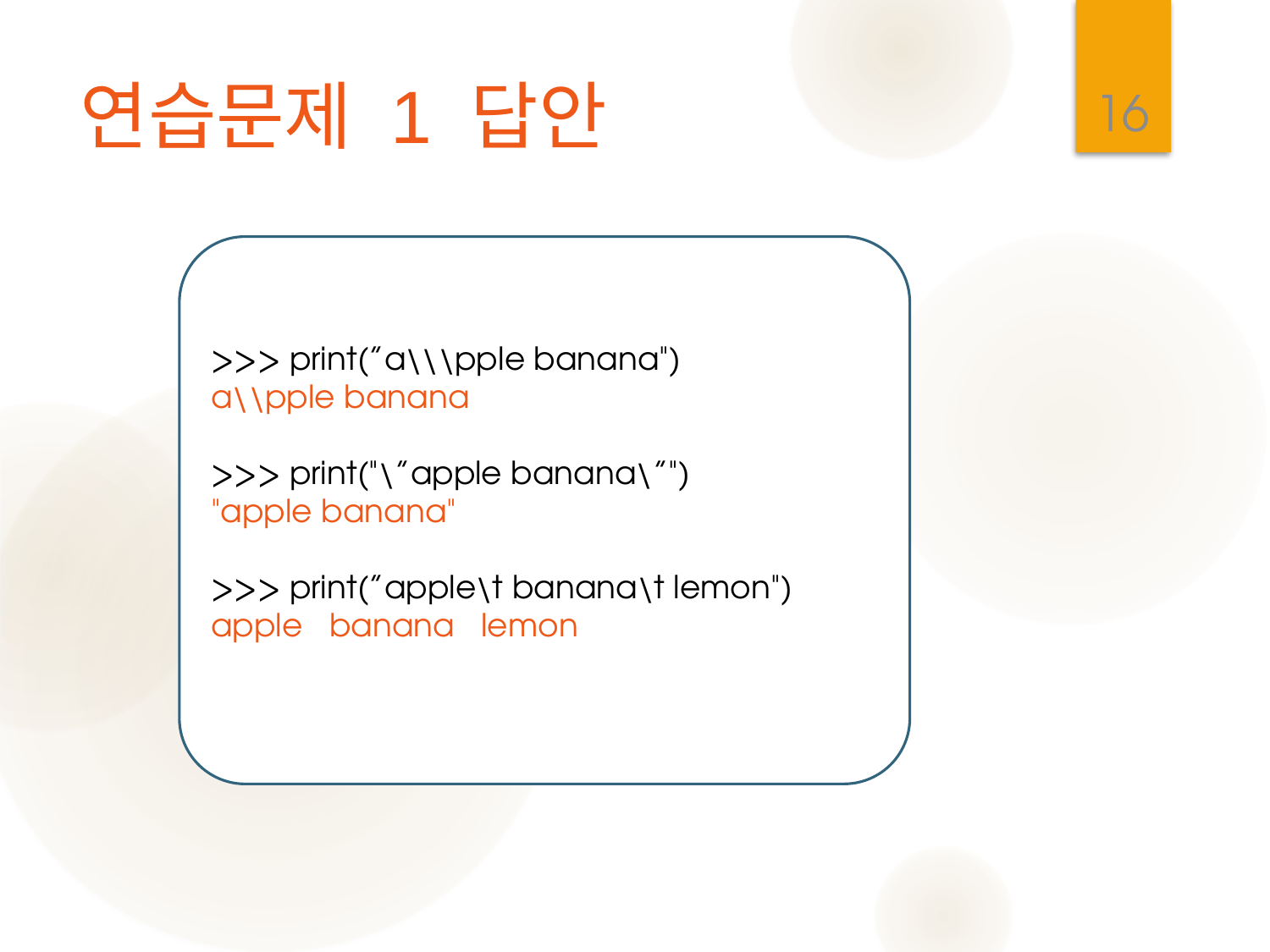

16
# 연습문제 1 답안
>>> print(”a\\\pple banana")
a\\pple banana

>>> print("\”apple banana\”")
"apple banana"

>>> print(”apple\t banana\t lemon")
apple   banana   lemon